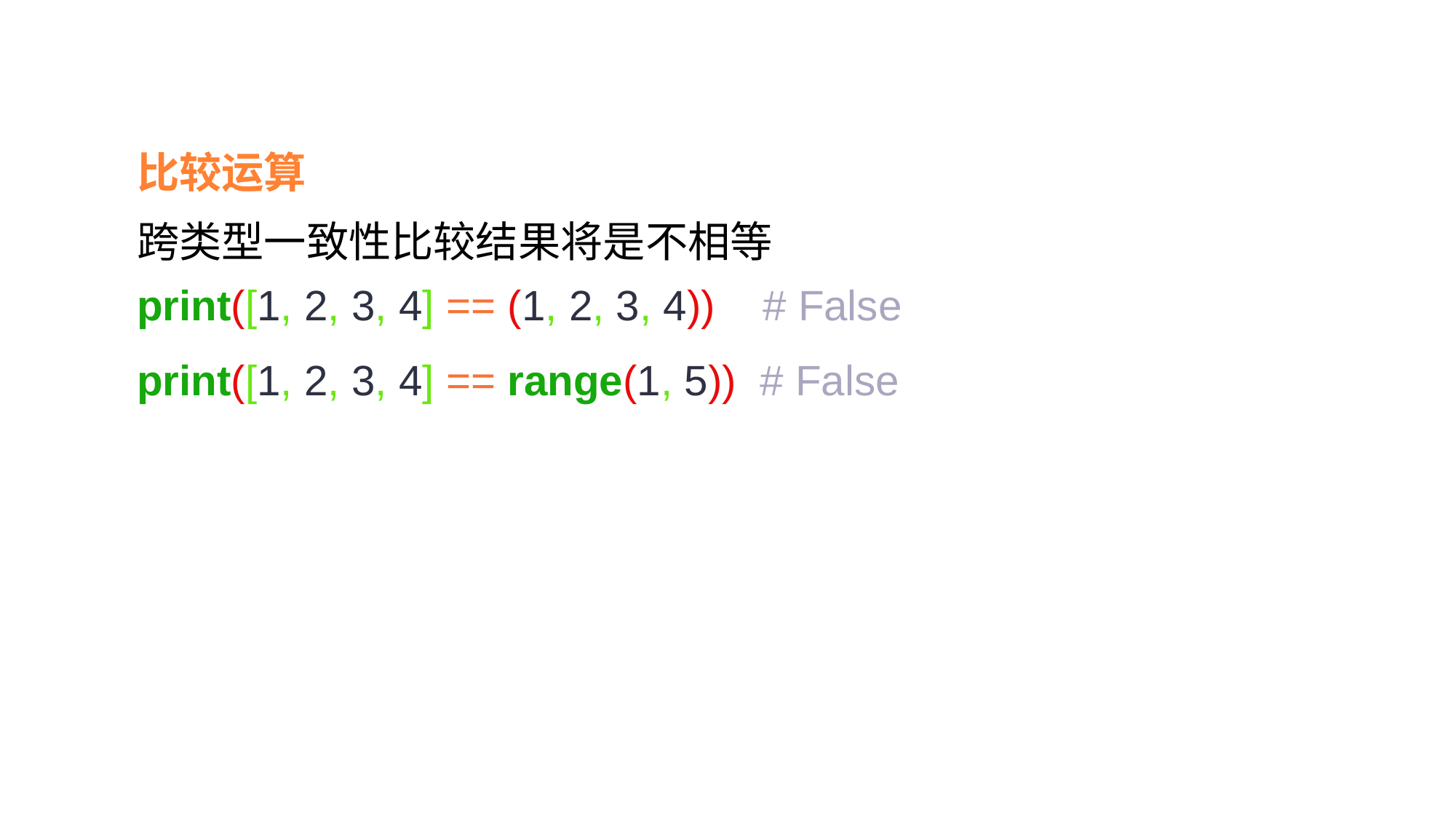

比较运算
跨类型一致性比较结果将是不相等
print([1, 2, 3, 4] == (1, 2, 3, 4))    # False
print([1, 2, 3, 4] == range(1, 5))  # False